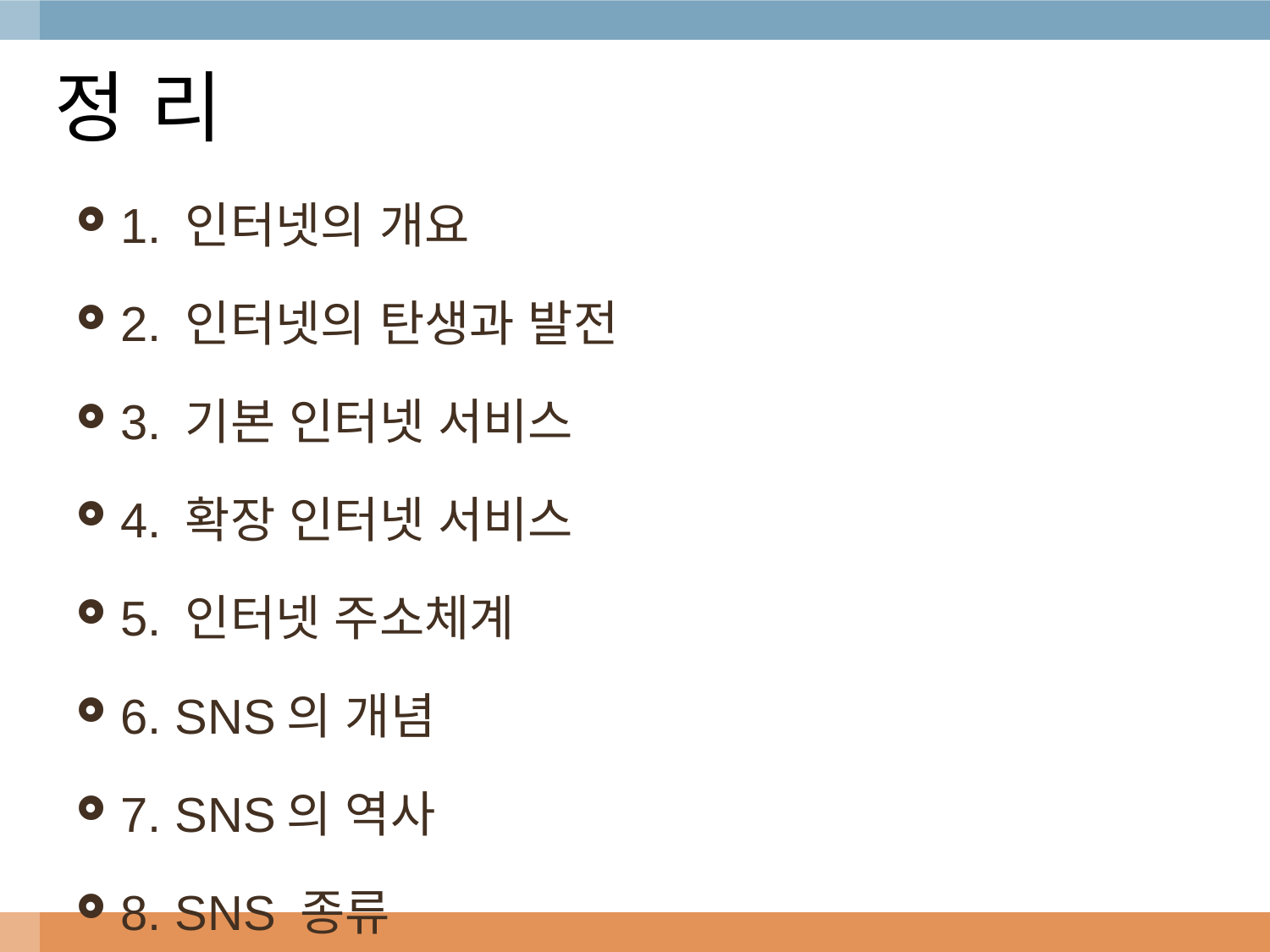

# 정 리
1. 인터넷의 개요
2. 인터넷의 탄생과 발전
3. 기본 인터넷 서비스
4. 확장 인터넷 서비스
5. 인터넷 주소체계
6. SNS의 개념
7. SNS의 역사
8. SNS 종류